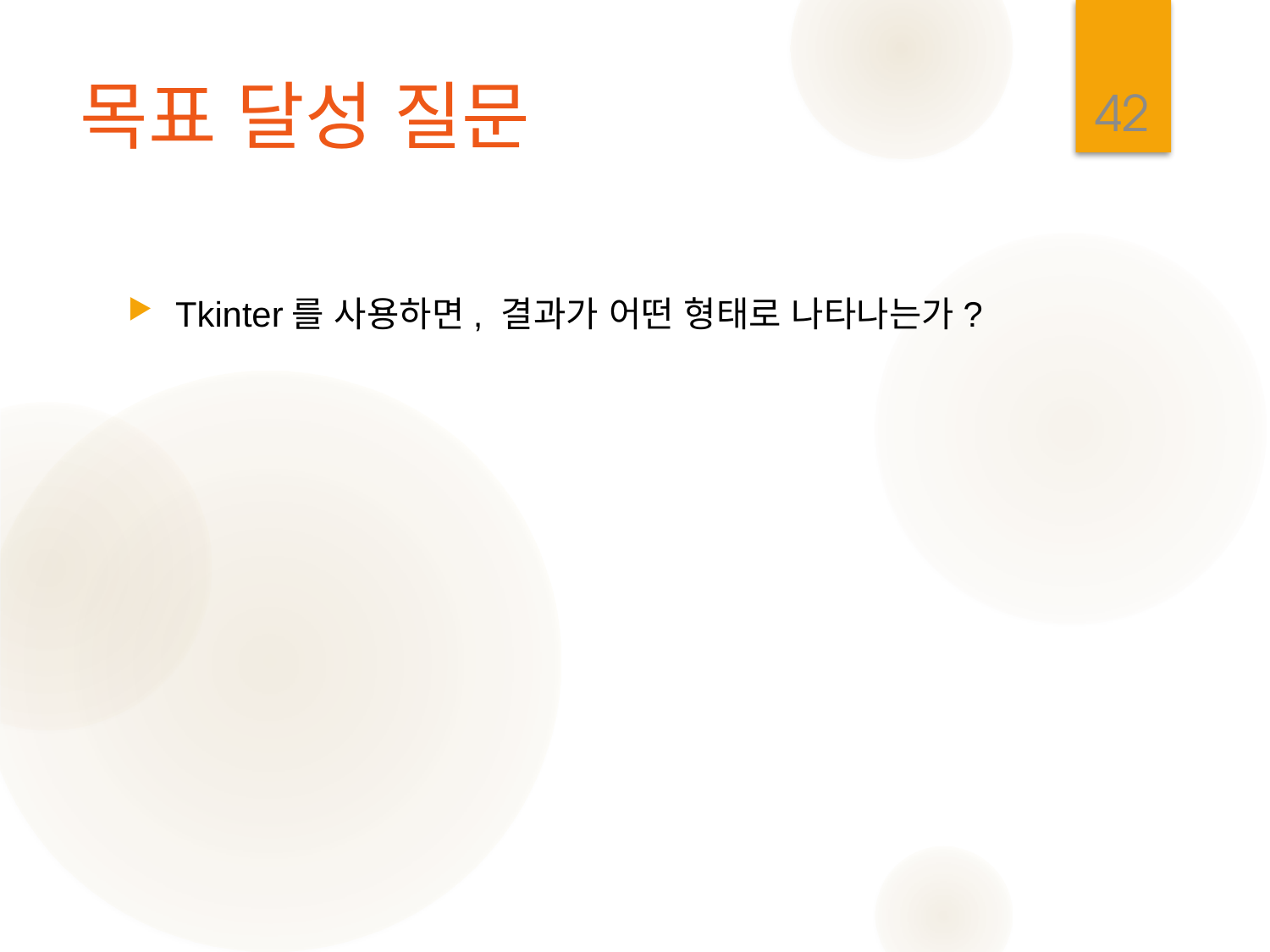

42
# 목표 달성 질문
Tkinter를 사용하면, 결과가 어떤 형태로 나타나는가?